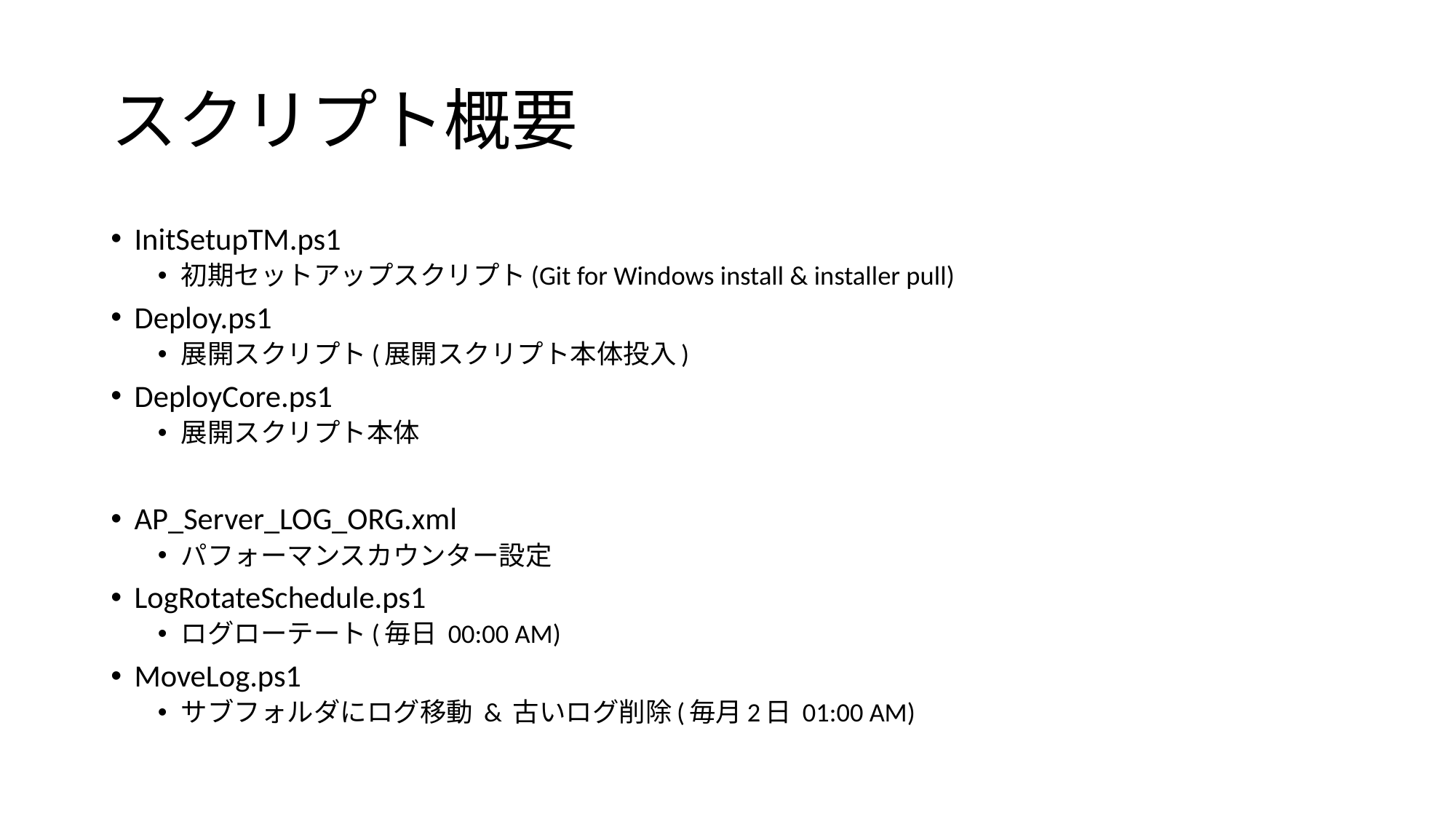

# スクリプト概要
InitSetupTM.ps1
初期セットアップスクリプト(Git for Windows install & installer pull)
Deploy.ps1
展開スクリプト(展開スクリプト本体投入)
DeployCore.ps1
展開スクリプト本体

AP_Server_LOG_ORG.xml
パフォーマンスカウンター設定
LogRotateSchedule.ps1
ログローテート(毎日 00:00 AM)
MoveLog.ps1
サブフォルダにログ移動 & 古いログ削除(毎月2日 01:00 AM)